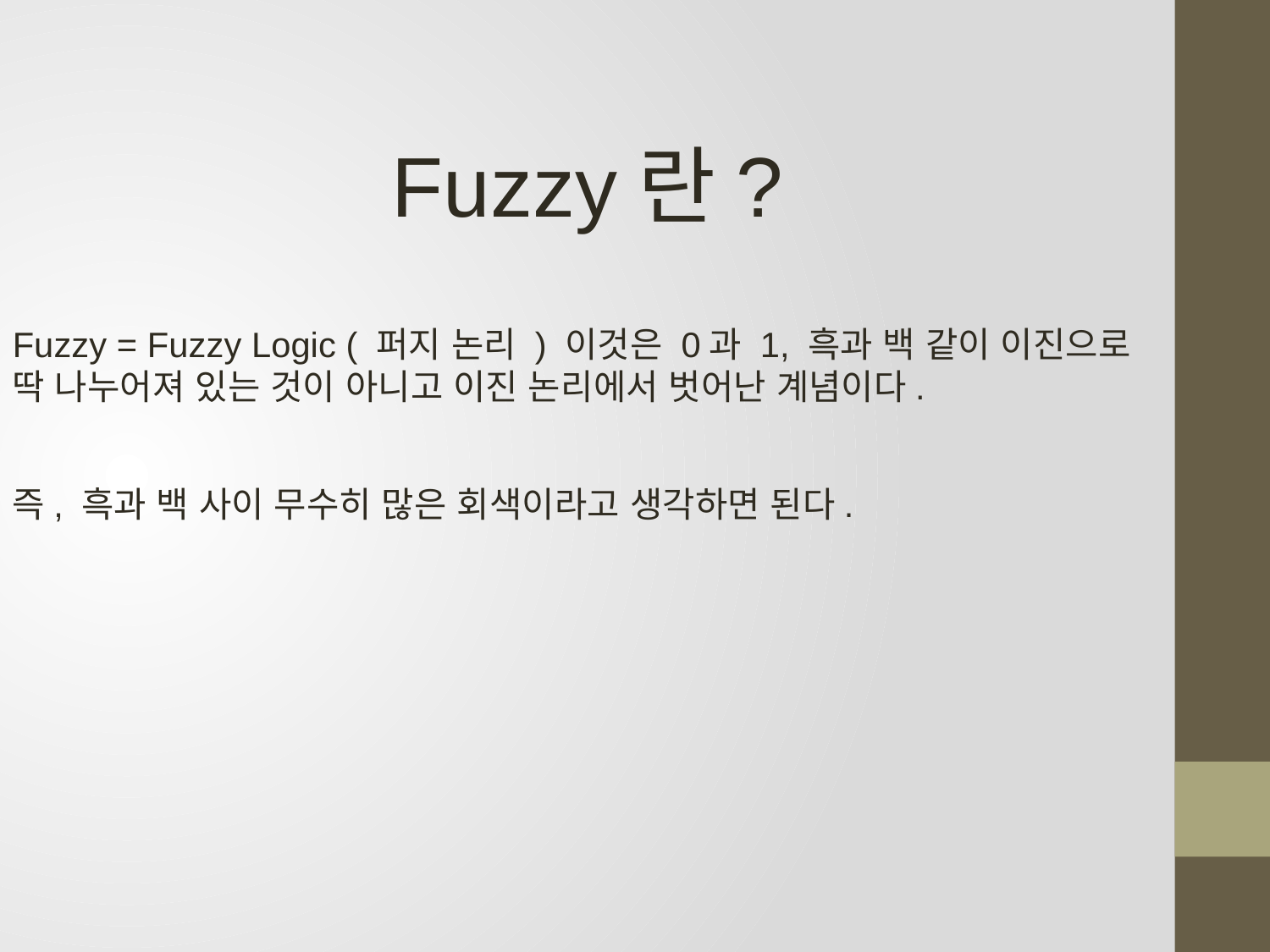

Fuzzy란?
Fuzzy = Fuzzy Logic ( 퍼지 논리 ) 이것은 0과 1, 흑과 백 같이 이진으로 딱 나누어져 있는 것이 아니고 이진 논리에서 벗어난 계념이다.
즉, 흑과 백 사이 무수히 많은 회색이라고 생각하면 된다.